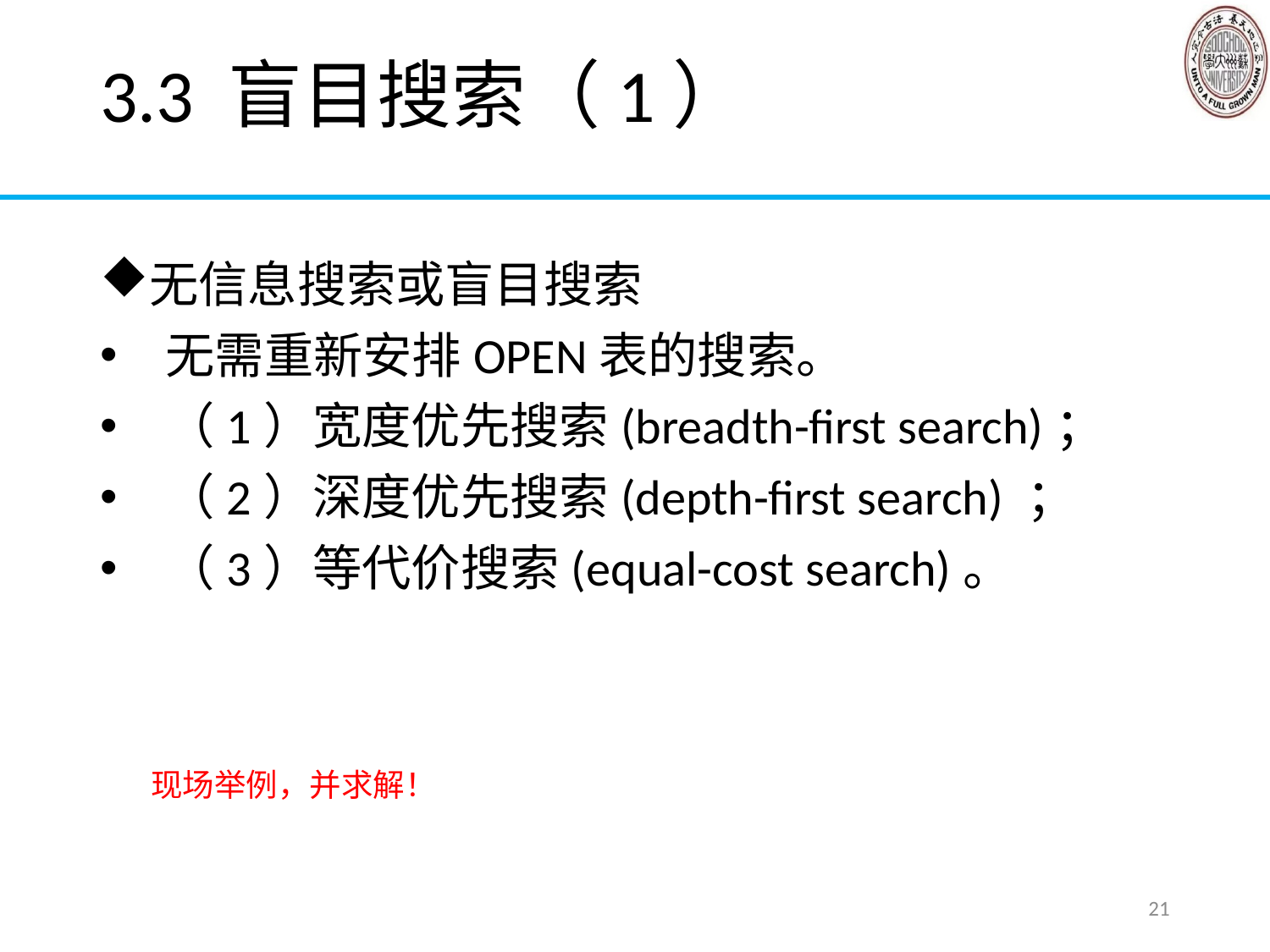

# 3.3 盲目搜索（1）
无信息搜索或盲目搜索
  无需重新安排OPEN表的搜索。
  （1）宽度优先搜索(breadth-first search)；
  （2）深度优先搜索(depth-first search) ；
  （3）等代价搜索(equal-cost search)。

现场举例，并求解！
21